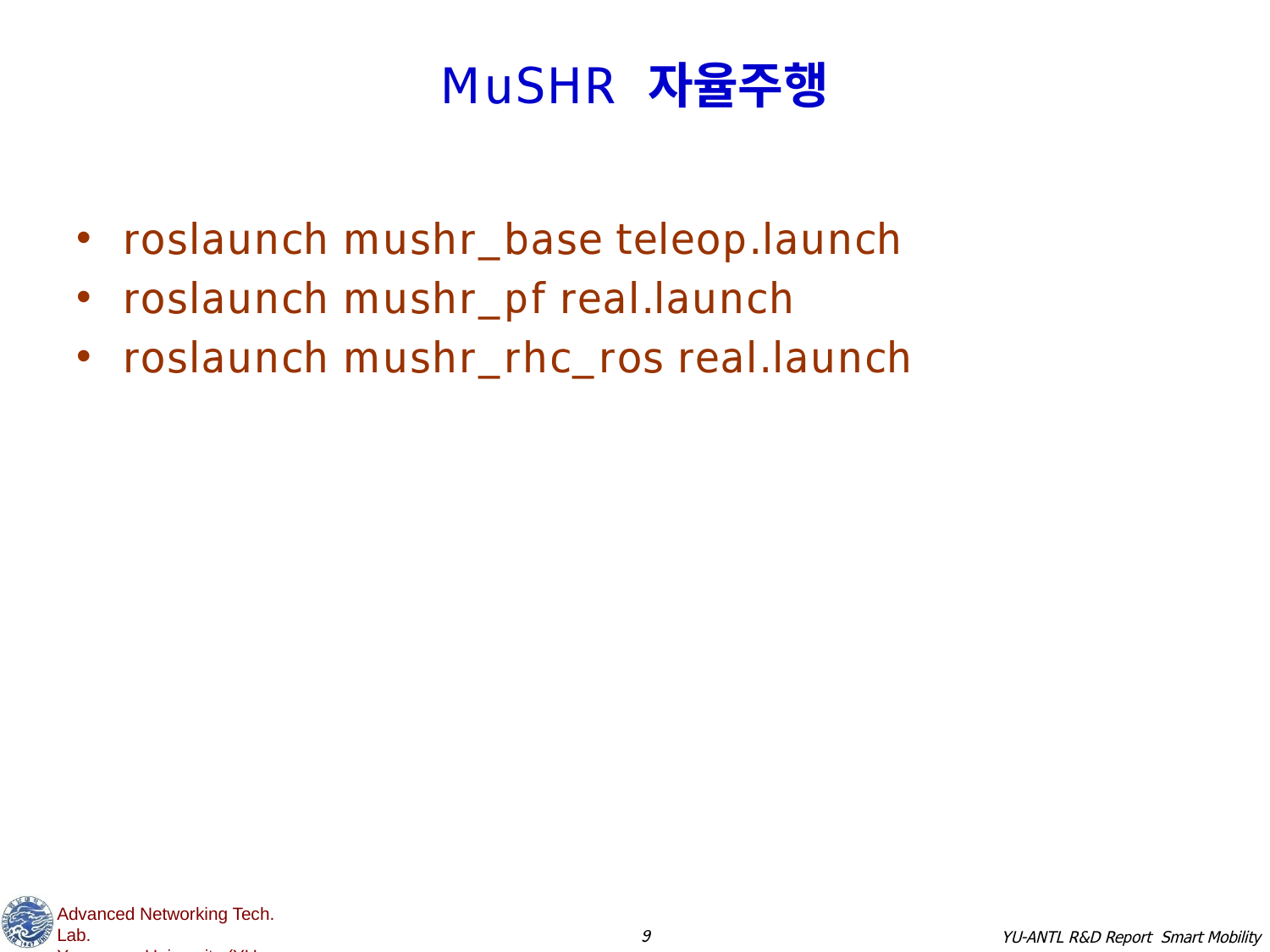

# MuSHR 자율주행
roslaunch mushr_base teleop.launch
roslaunch mushr_pf real.launch
roslaunch mushr_rhc_ros real.launch